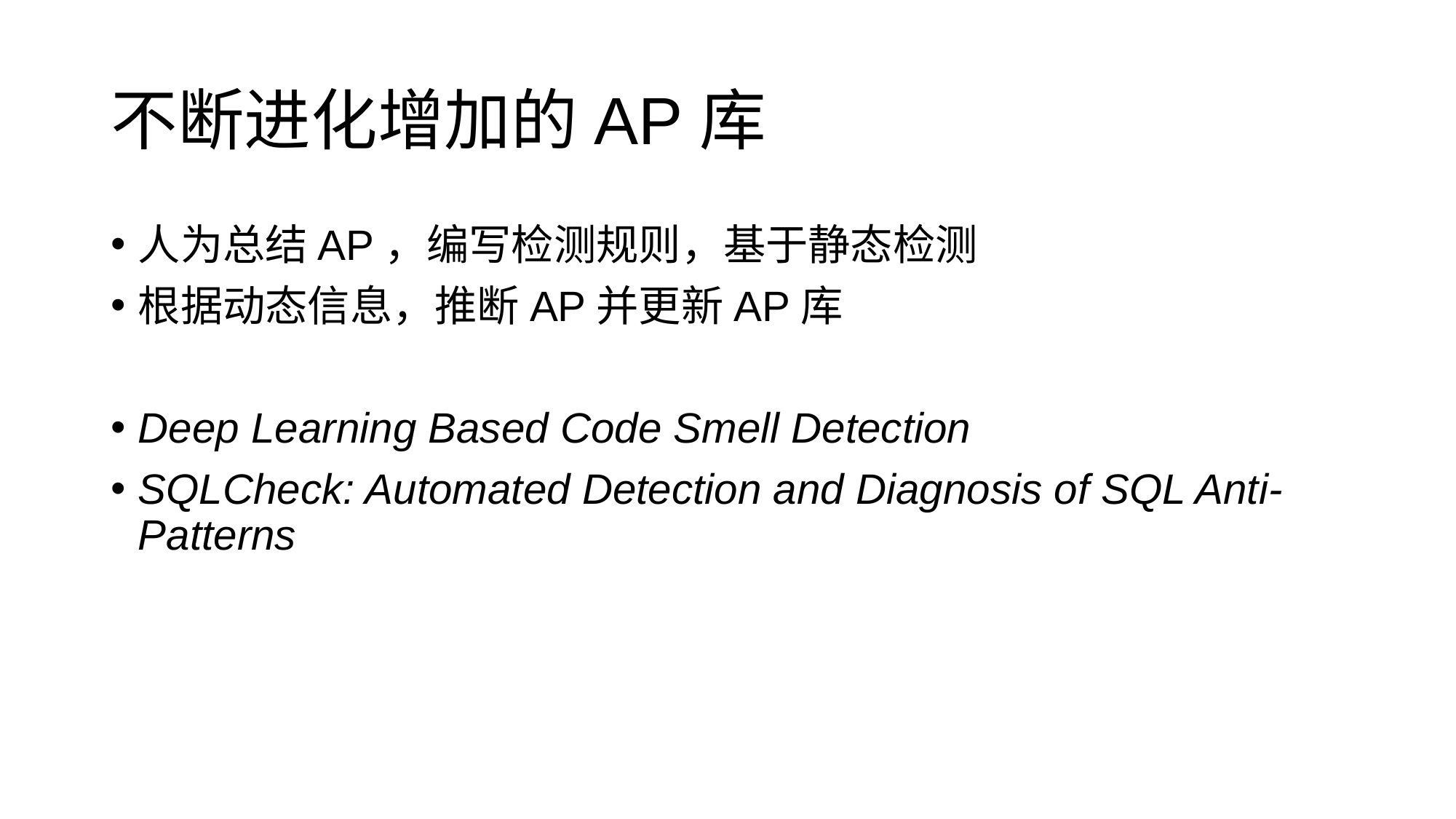

# 不断进化增加的AP库
人为总结AP，编写检测规则，基于静态检测
根据动态信息，推断AP并更新AP库

Deep Learning Based Code Smell Detection
SQLCheck: Automated Detection and Diagnosis of SQL Anti-Patterns